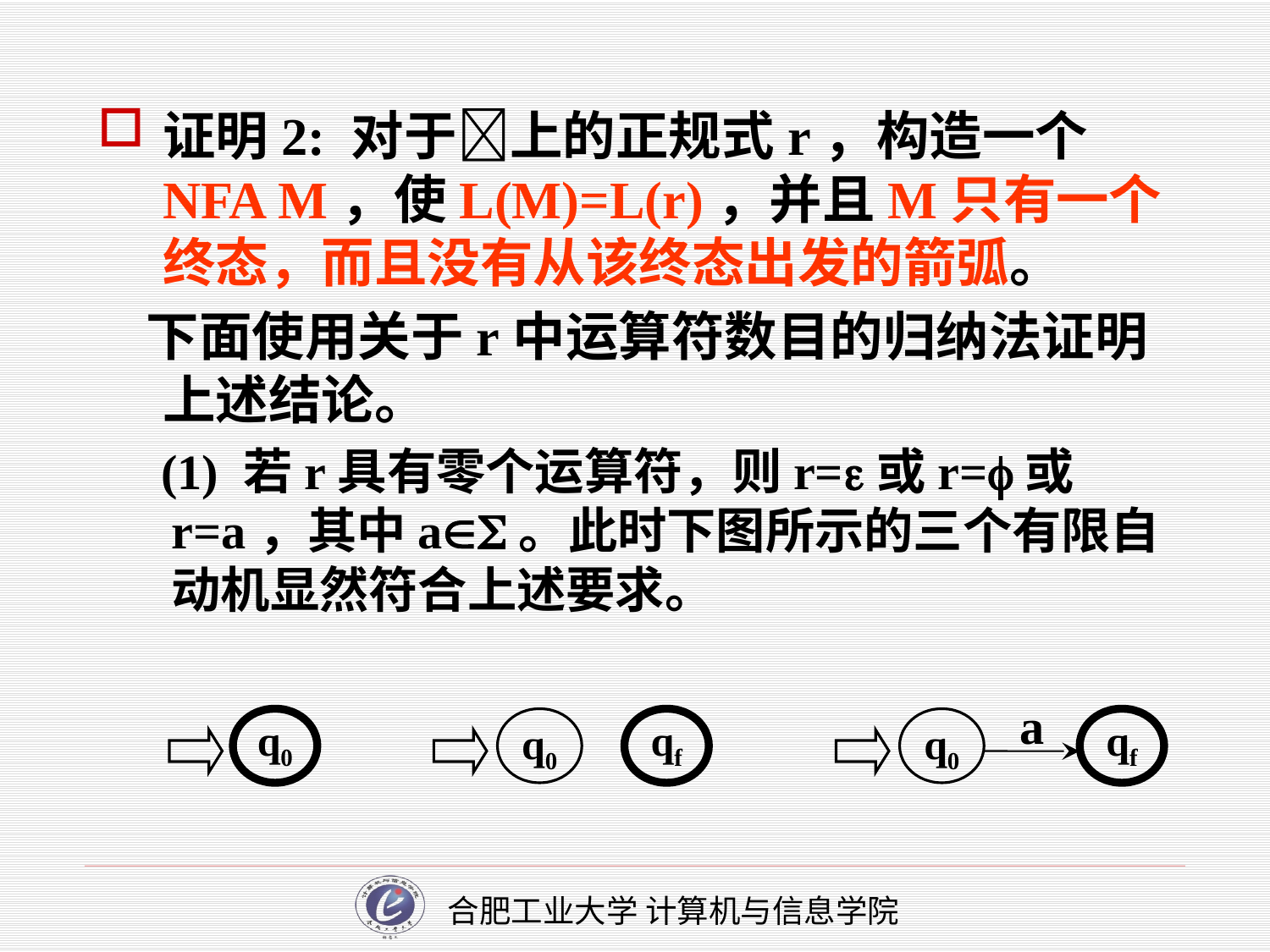

证明2: 对于Σ上的正规式r，构造一个NFA M，使L(M)=L(r)，并且M只有一个终态，而且没有从该终态出发的箭弧。
   下面使用关于r中运算符数目的归纳法证明上述结论。
(1) 若r具有零个运算符，则r=ε或r=φ或r=a，其中a∈Σ。此时下图所示的三个有限自动机显然符合上述要求。
a
q0
qf

q0

q0
qf

81